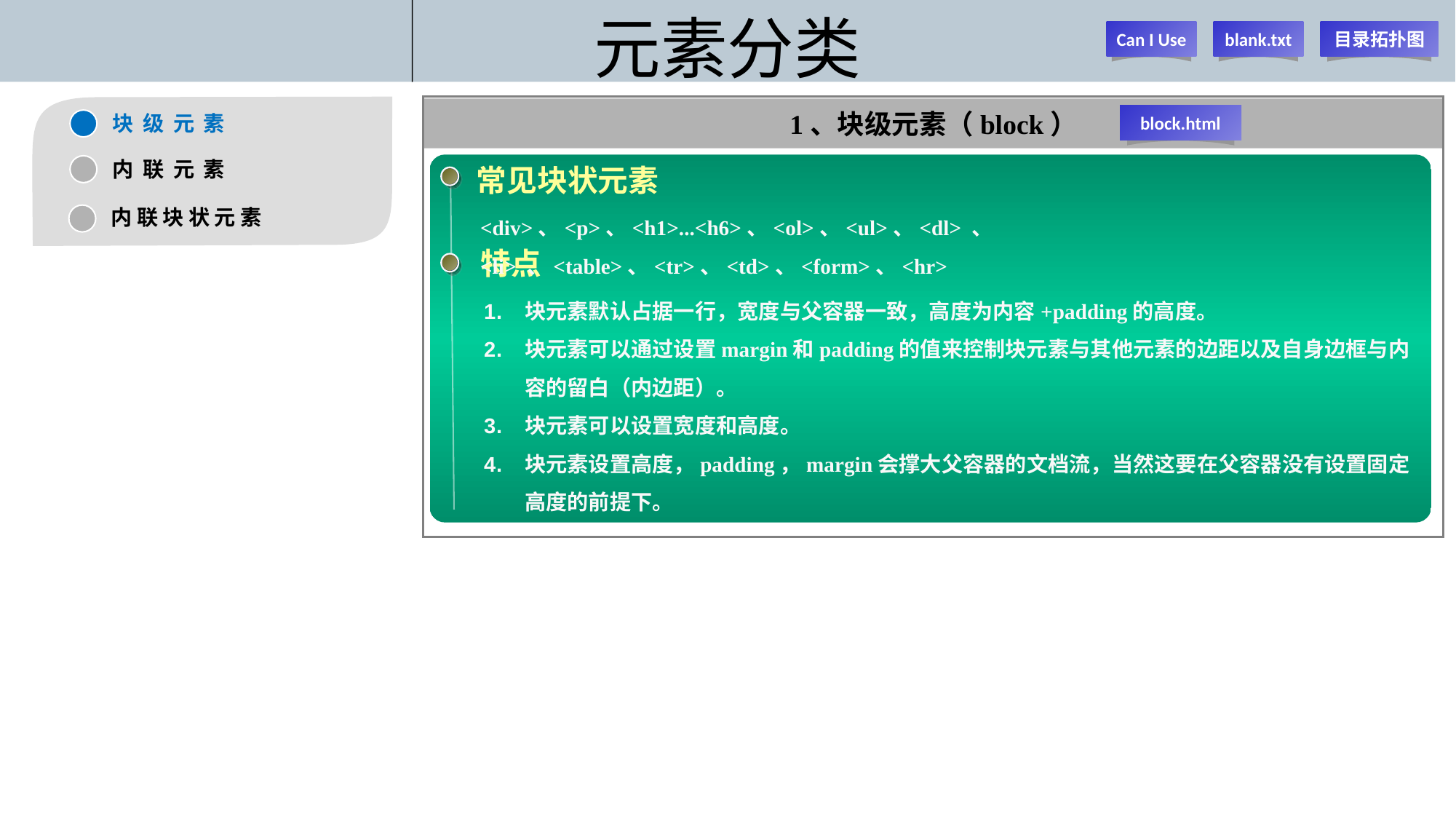

# 元素分类
Can I Use

blank.txt

目录拓扑图

1、块级元素（block）
块级元素
block.html

内联元素

常见块状元素

<div>、<p>、<h1>...<h6>、<ol>、<ul>、<dl> 、 <li> 、<table>、<tr>、<td>、<form>、<hr>
内联块状元素

特点

块元素默认占据一行，宽度与父容器一致，高度为内容+padding的高度。
块元素可以通过设置margin和padding的值来控制块元素与其他元素的边距以及自身边框与内容的留白（内边距）。
块元素可以设置宽度和高度。
块元素设置高度，padding，margin会撑大父容器的文档流，当然这要在父容器没有设置固定高度的前提下。